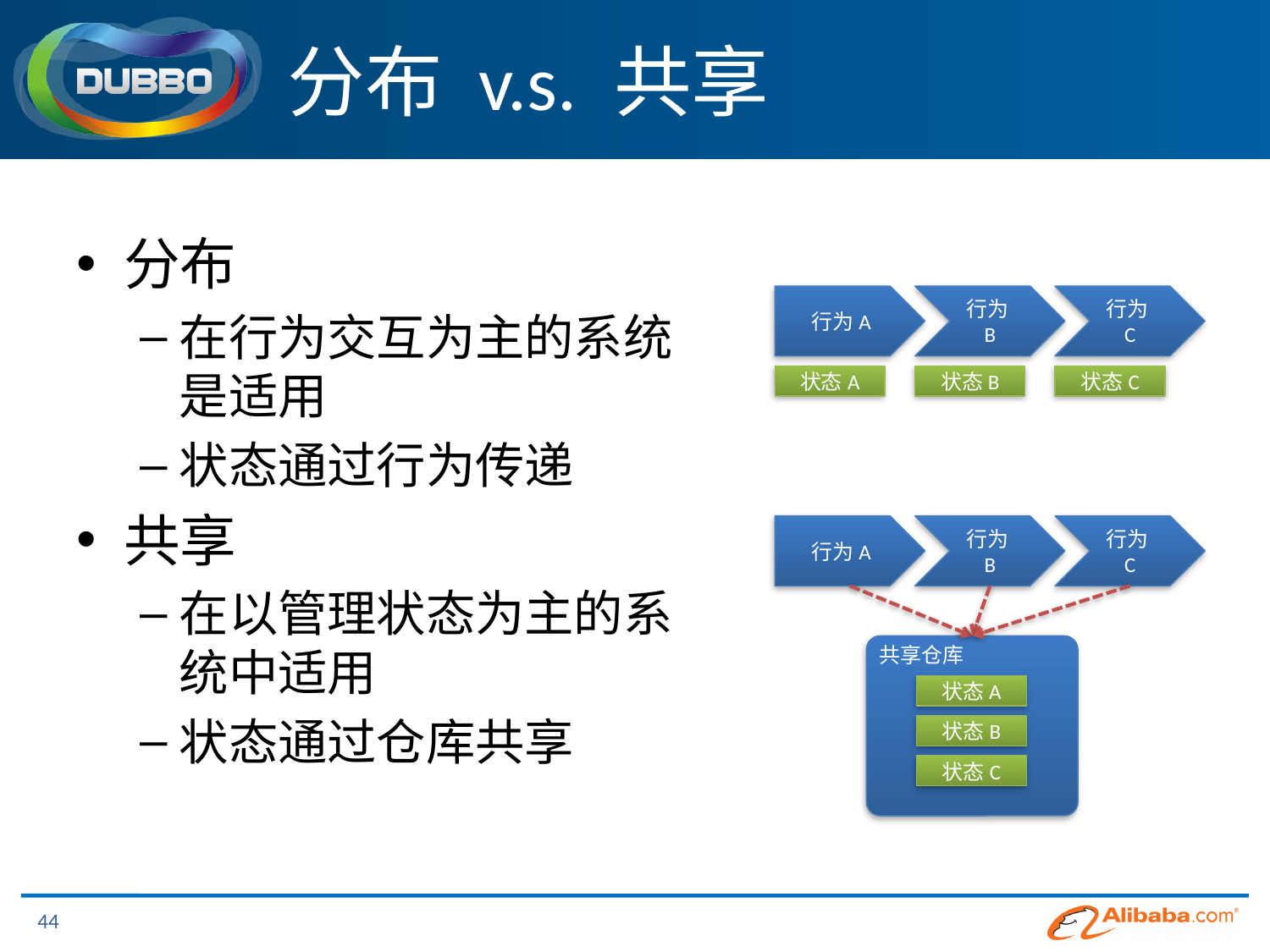

# 分布 v.s. 共享
分布
在行为交互为主的系统是适用
状态通过行为传递
共享
在以管理状态为主的系统中适用
状态通过仓库共享
行为A
行为B
行为C
状态A
状态B
状态C
行为A
行为B
行为C

共享仓库
状态A
状态B
状态C
44